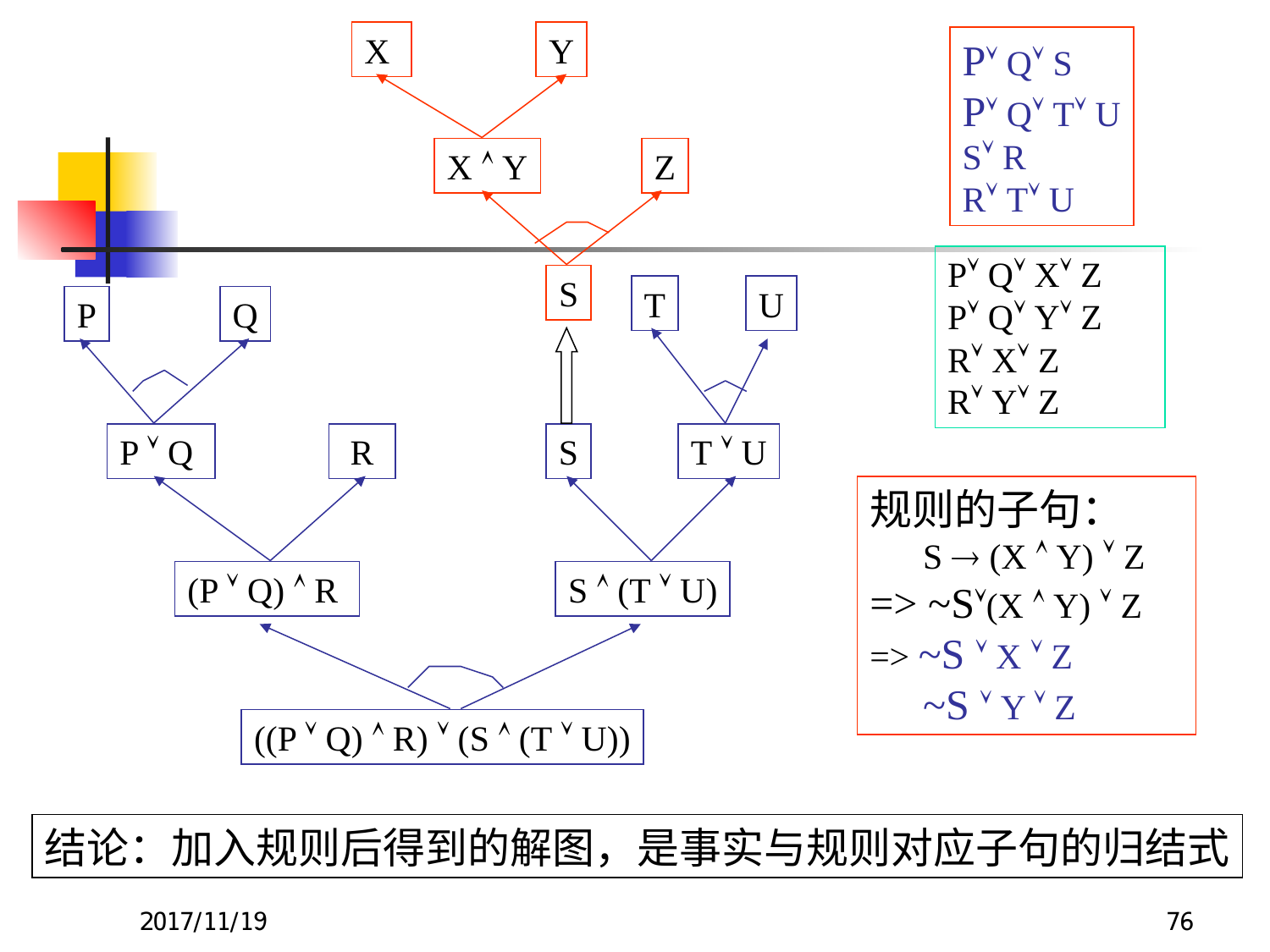

X
Y
P∨ Q∨ S
P∨ Q∨ T∨ U
S∨ R
R∨ T∨ U

X ∧ Y
Z

P∨ Q∨ X∨ Z
P∨ Q∨ Y∨ Z
R∨ X∨ Z
R∨ Y∨ Z
S
T
U
P
Q

P ∨ Q
 R
S
T ∨ U

规则的子句：
      S → (X ∧ Y) ∨ Z
=> ~S∨(X ∧ Y) ∨ Z
=> ~S ∨ X ∨ Z
      ~S ∨ Y ∨ Z
(P ∨ Q) ∧ R
S ∧ (T ∨ U)

((P ∨ Q) ∧ R) ∨ (S ∧ (T ∨ U))
结论：加入规则后得到的解图，是事实与规则对应子句的归结式
2017/11/19
76